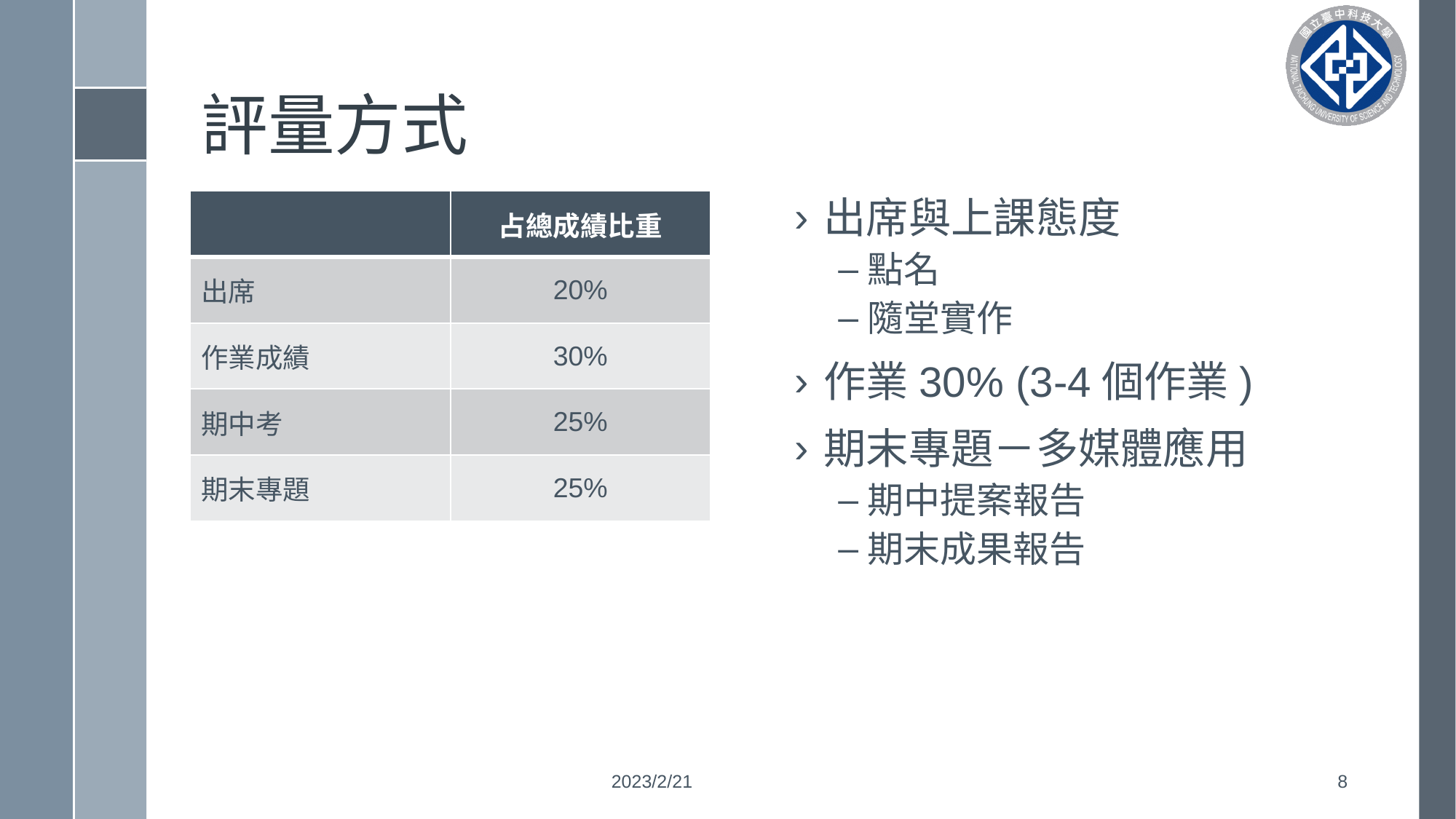

# 評量方式
|  | 占總成績比重 |
| --- | --- |
| 出席 | 20% |
| 作業成績 | 30% |
| 期中考 | 25% |
| 期末專題 | 25% |
出席與上課態度
點名
隨堂實作
作業30% (3-4個作業)
期末專題－多媒體應用
期中提案報告
期末成果報告

2023/2/21
8